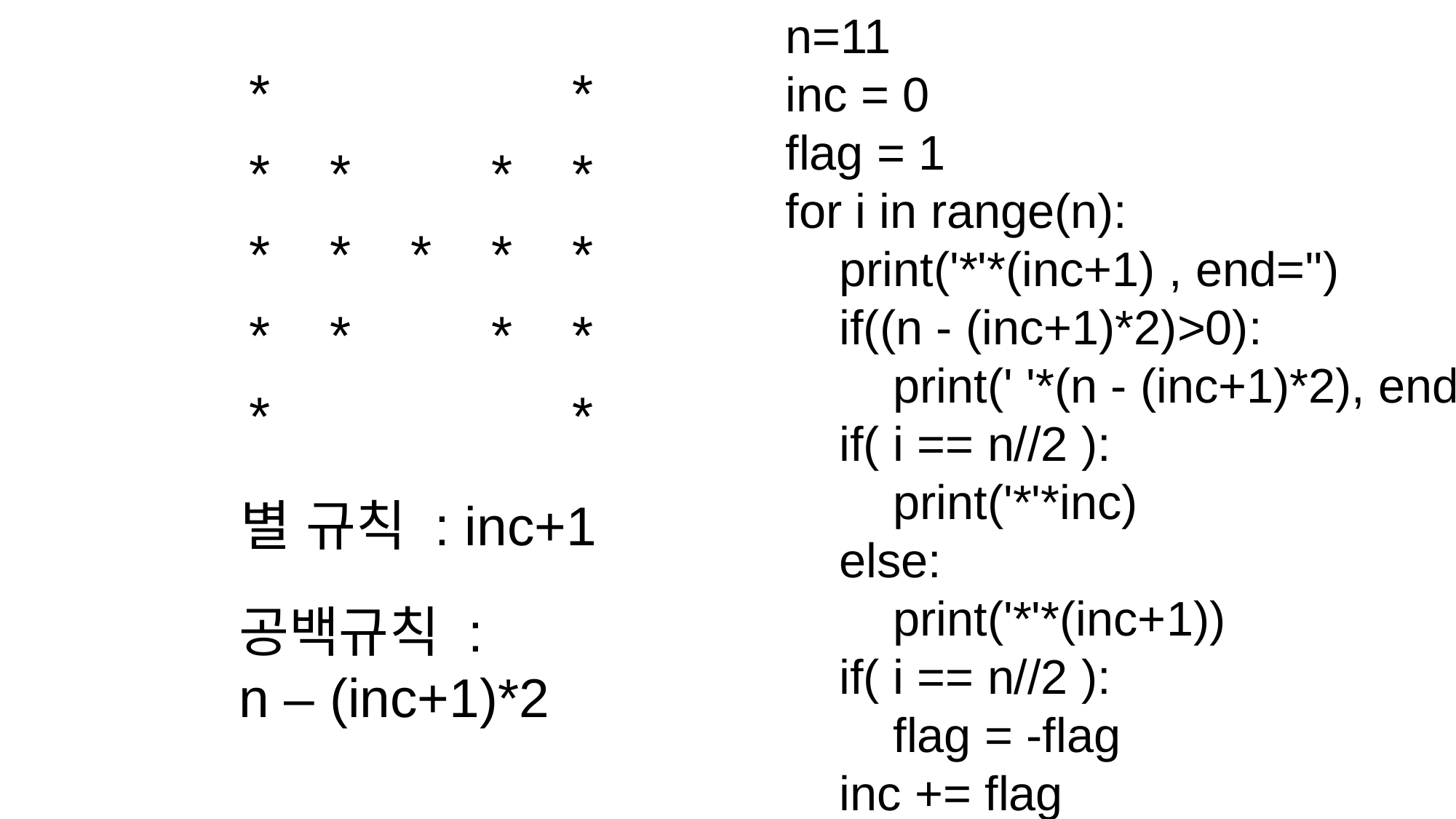

n=11
inc = 0
flag = 1
for i in range(n):
    print('*'*(inc+1) , end='')
    if((n - (inc+1)*2)>0):
        print(' '*(n - (inc+1)*2), end='')
    if( i == n//2 ):
        print('*'*inc)
    else:
        print('*'*(inc+1))
    if( i == n//2 ):
        flag = -flag
    inc += flag
*

*
*
*

*
*
*
*
*
*
*
*
*

*
*
*

*
별 규칙 : inc+1
공백규칙 :
n – (inc+1)*2